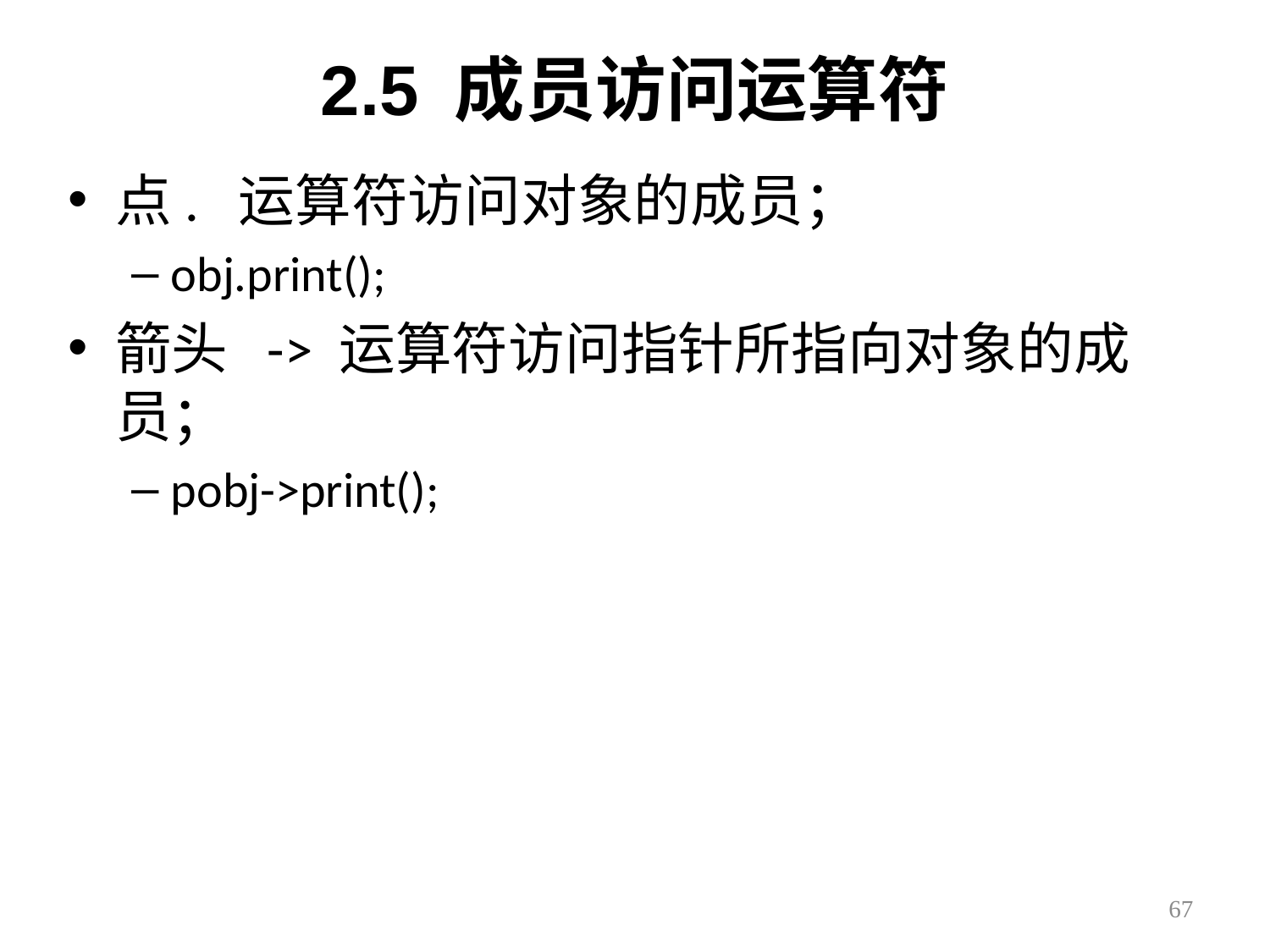

# 2.5 成员访问运算符
点.  运算符访问对象的成员；
obj.print();
箭头  -> 运算符访问指针所指向对象的成员；
pobj->print();

67